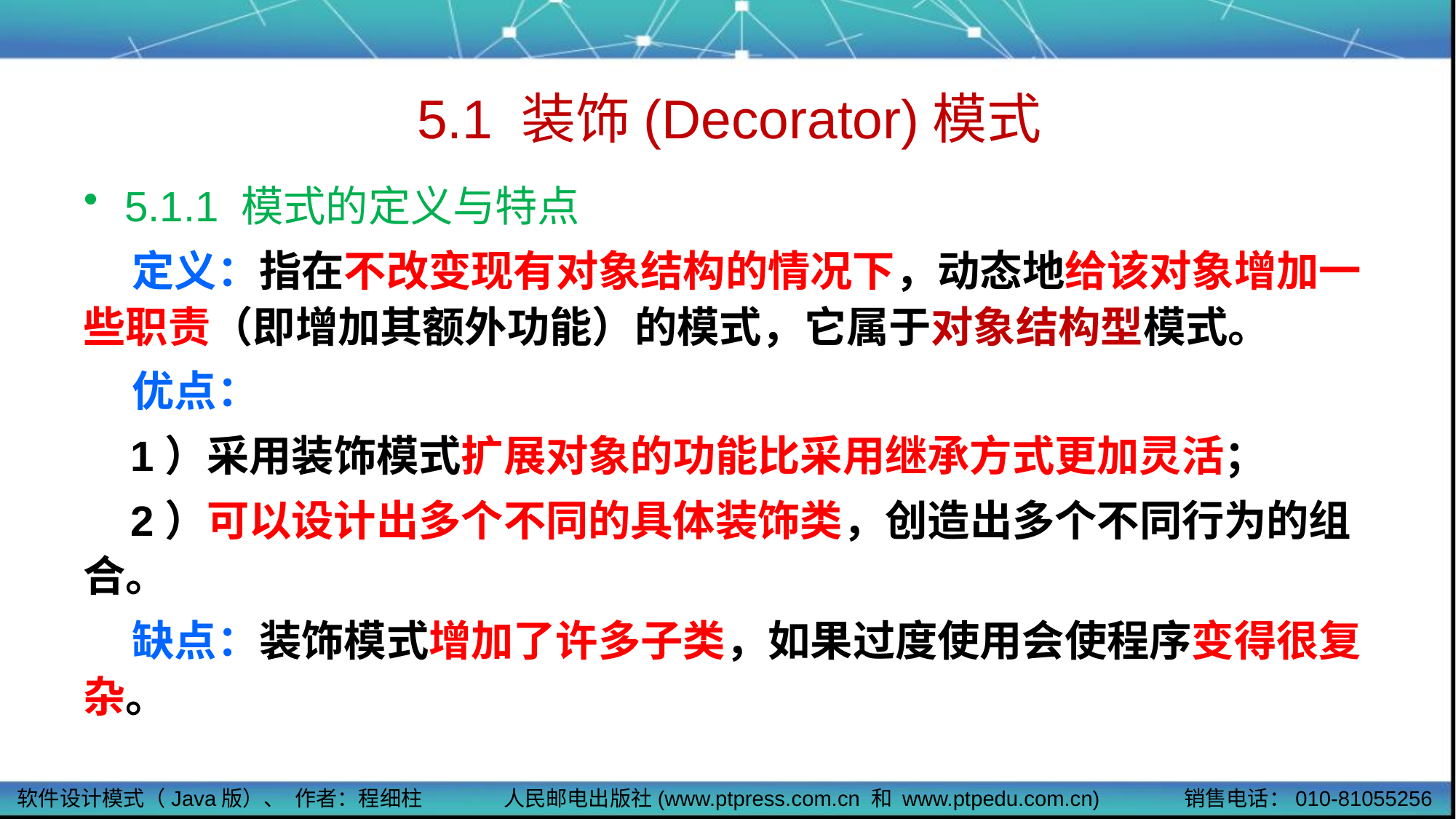

# 5.1 装饰(Decorator)模式
5.1.1 模式的定义与特点
    定义：指在不改变现有对象结构的情况下，动态地给该对象增加一些职责（即增加其额外功能）的模式，它属于对象结构型模式。
    优点：
    1）采用装饰模式扩展对象的功能比采用继承方式更加灵活；
    2）可以设计出多个不同的具体装饰类，创造出多个不同行为的组合。
    缺点：装饰模式增加了许多子类，如果过度使用会使程序变得很复杂。
软件设计模式（Java版）、  作者：程细柱
人民邮电出版社(www.ptpress.com.cn 和 www.ptpedu.com.cn)
销售电话：010-81055256